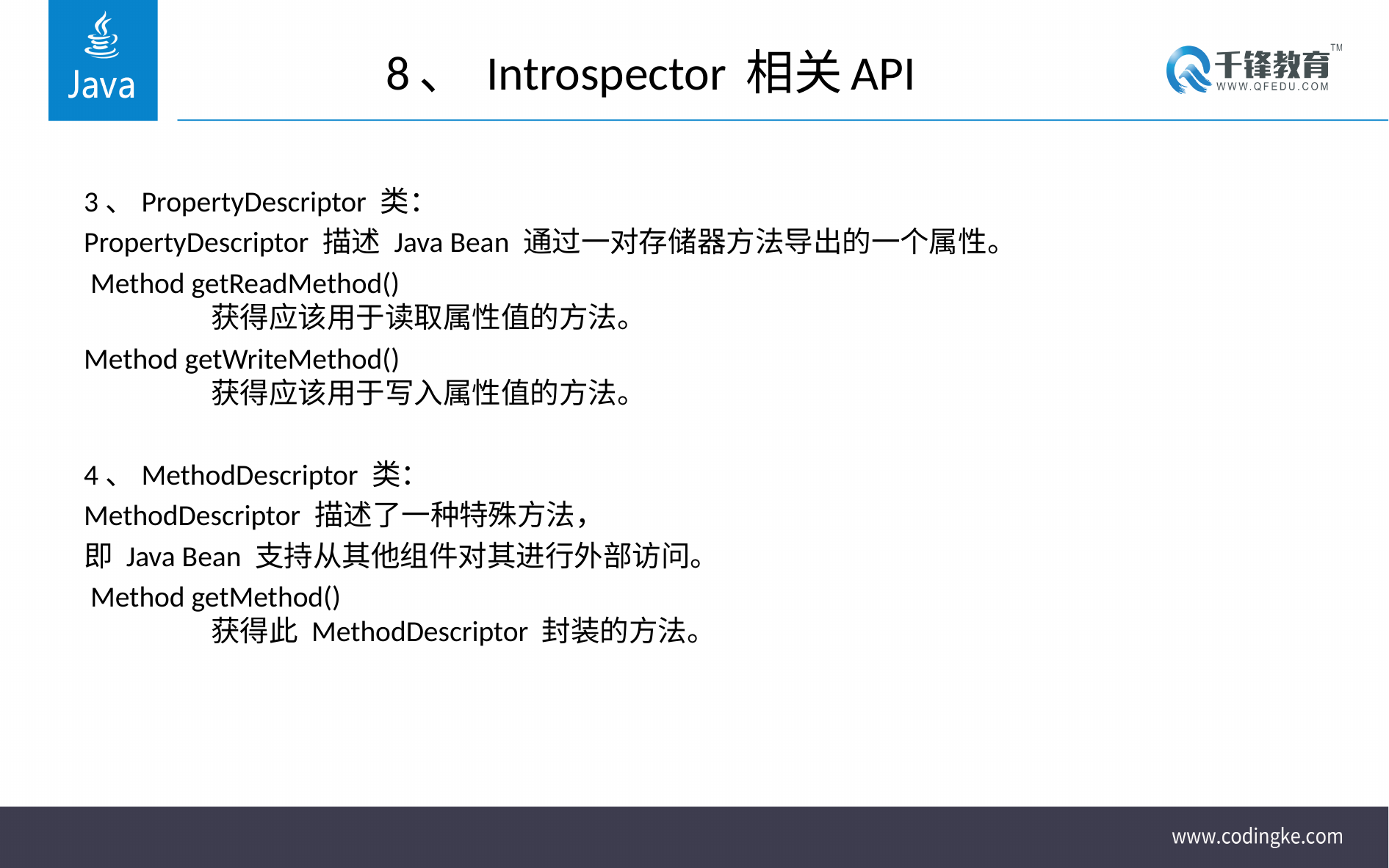

# 8、 Introspector 相关API
3、PropertyDescriptor 类：
PropertyDescriptor 描述 Java Bean 通过一对存储器方法导出的一个属性。
 Method getReadMethod()
          获得应该用于读取属性值的方法。
Method getWriteMethod()
          获得应该用于写入属性值的方法。

4、MethodDescriptor 类：
MethodDescriptor 描述了一种特殊方法，
即 Java Bean 支持从其他组件对其进行外部访问。
 Method getMethod()
          获得此 MethodDescriptor 封装的方法。